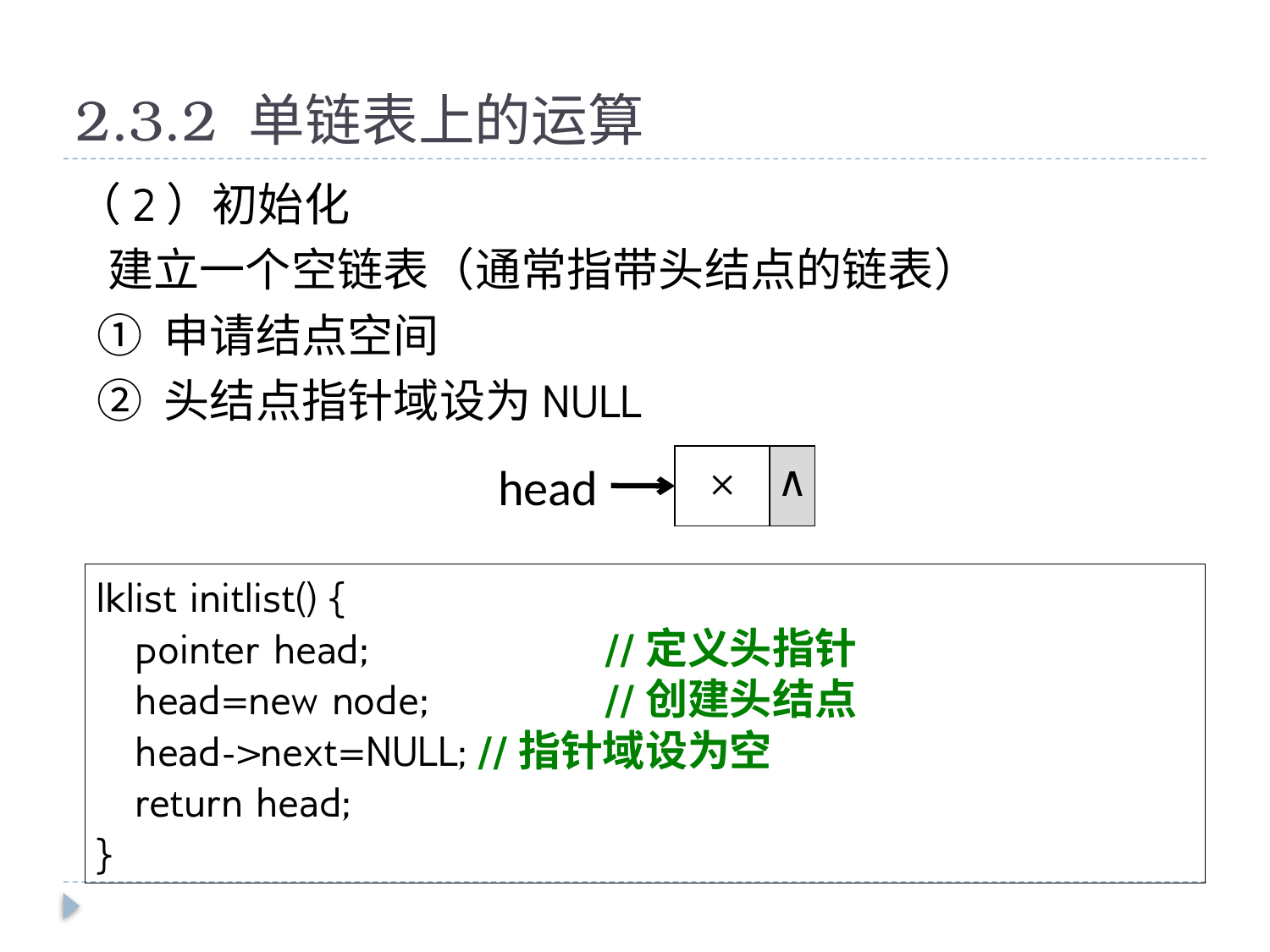

# 2.3.2 单链表上的运算
（2）初始化
  建立一个空链表（通常指带头结点的链表）
  ① 申请结点空间
  ② 头结点指针域设为NULL
| × | ∧ |
| --- | --- |
head
lklist initlist() {
   pointer head;		//定义头指针
   head=new node;		//创建头结点
   head−>next=NULL;	//指针域设为空
   return head;
}